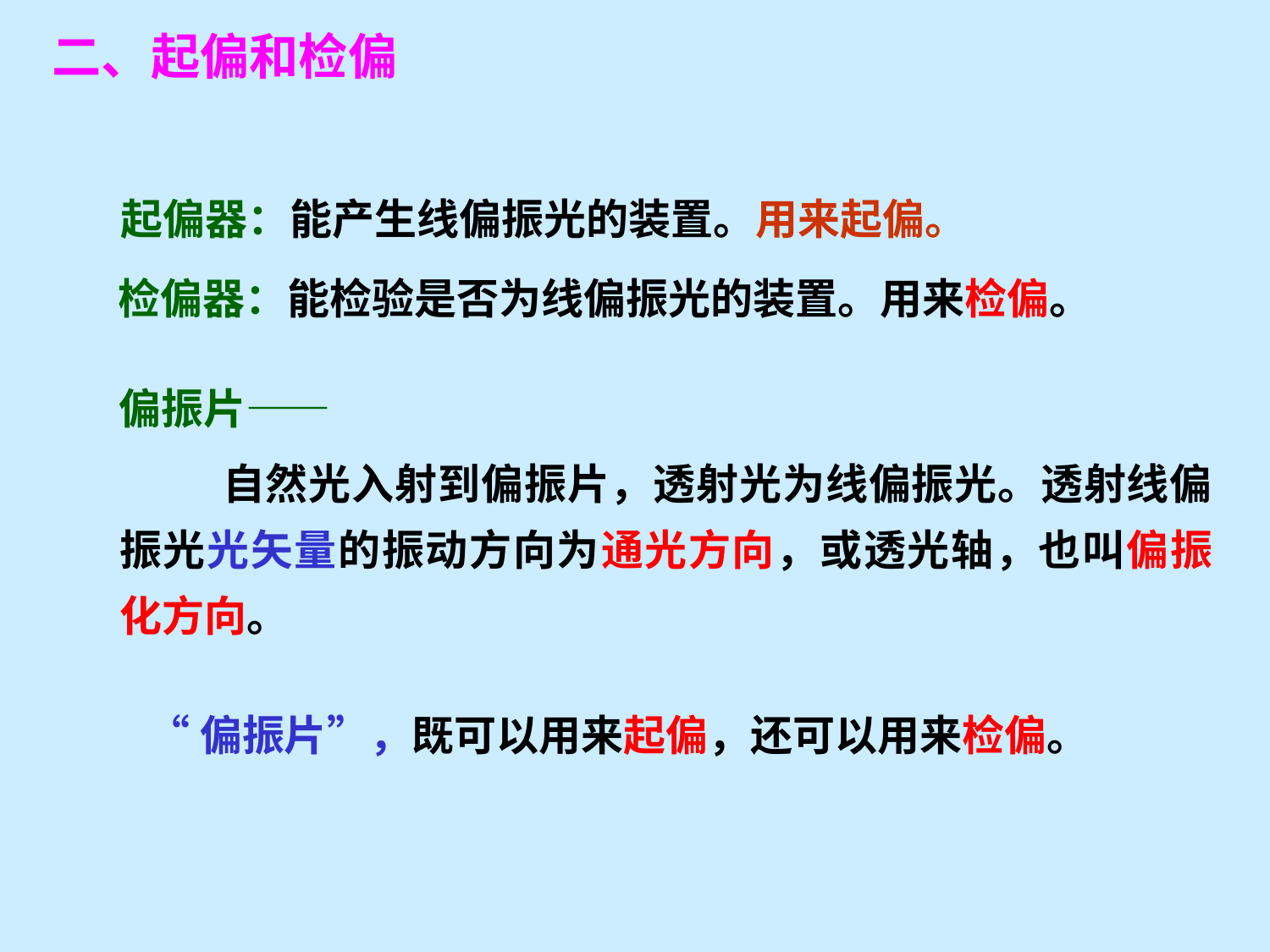

5
二、起偏和检偏
起偏器：能产生线偏振光的装置。用来起偏。
检偏器：能检验是否为线偏振光的装置。用来检偏。
偏振片——
         自然光入射到偏振片，透射光为线偏振光。透射线偏振光光矢量的振动方向为通光方向，或透光轴，也叫偏振化方向。
“偏振片”，既可以用来起偏，还可以用来检偏。